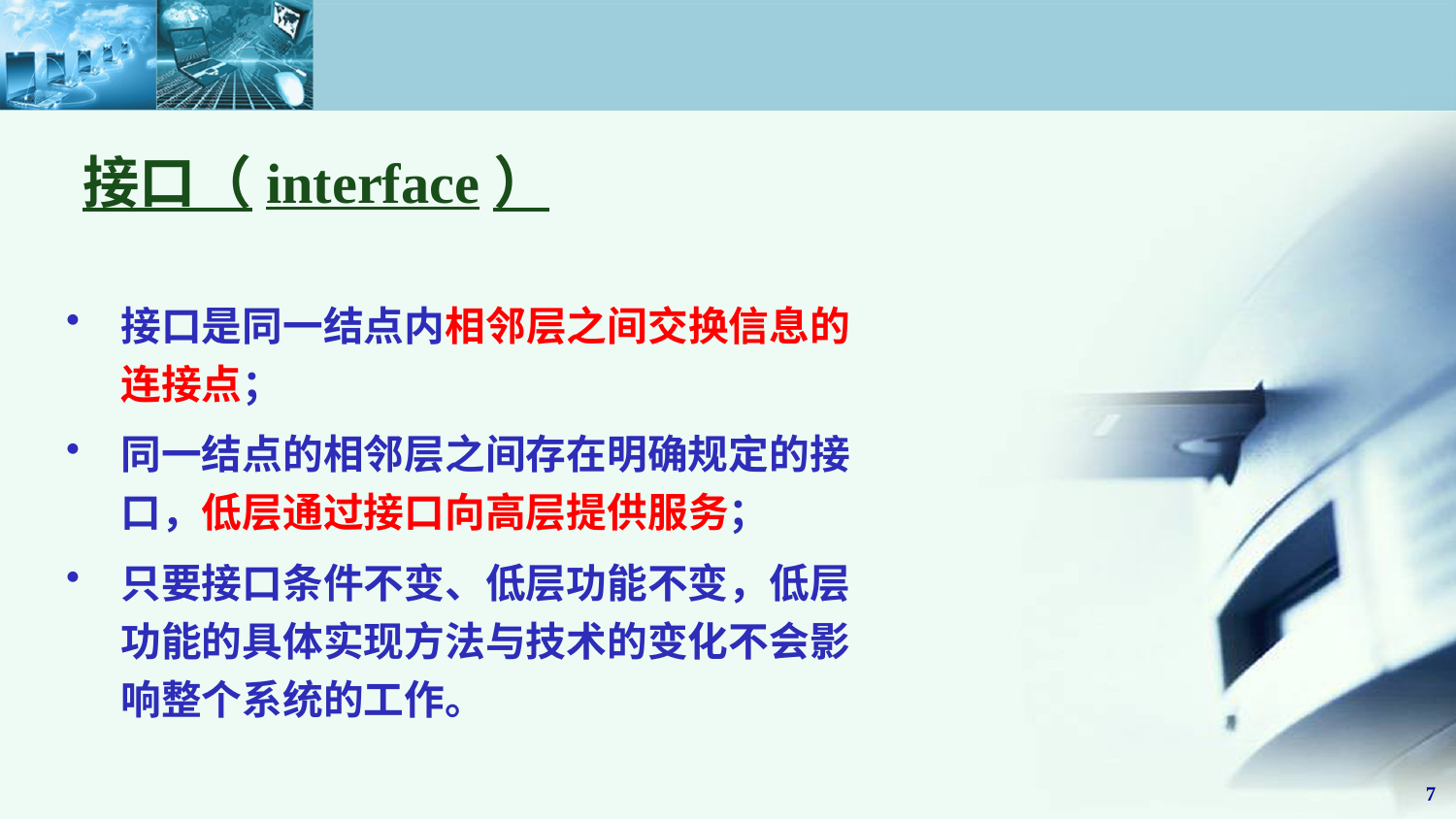

接口（interface）
接口是同一结点内相邻层之间交换信息的连接点；
同一结点的相邻层之间存在明确规定的接口，低层通过接口向高层提供服务；
只要接口条件不变、低层功能不变，低层功能的具体实现方法与技术的变化不会影响整个系统的工作。
7